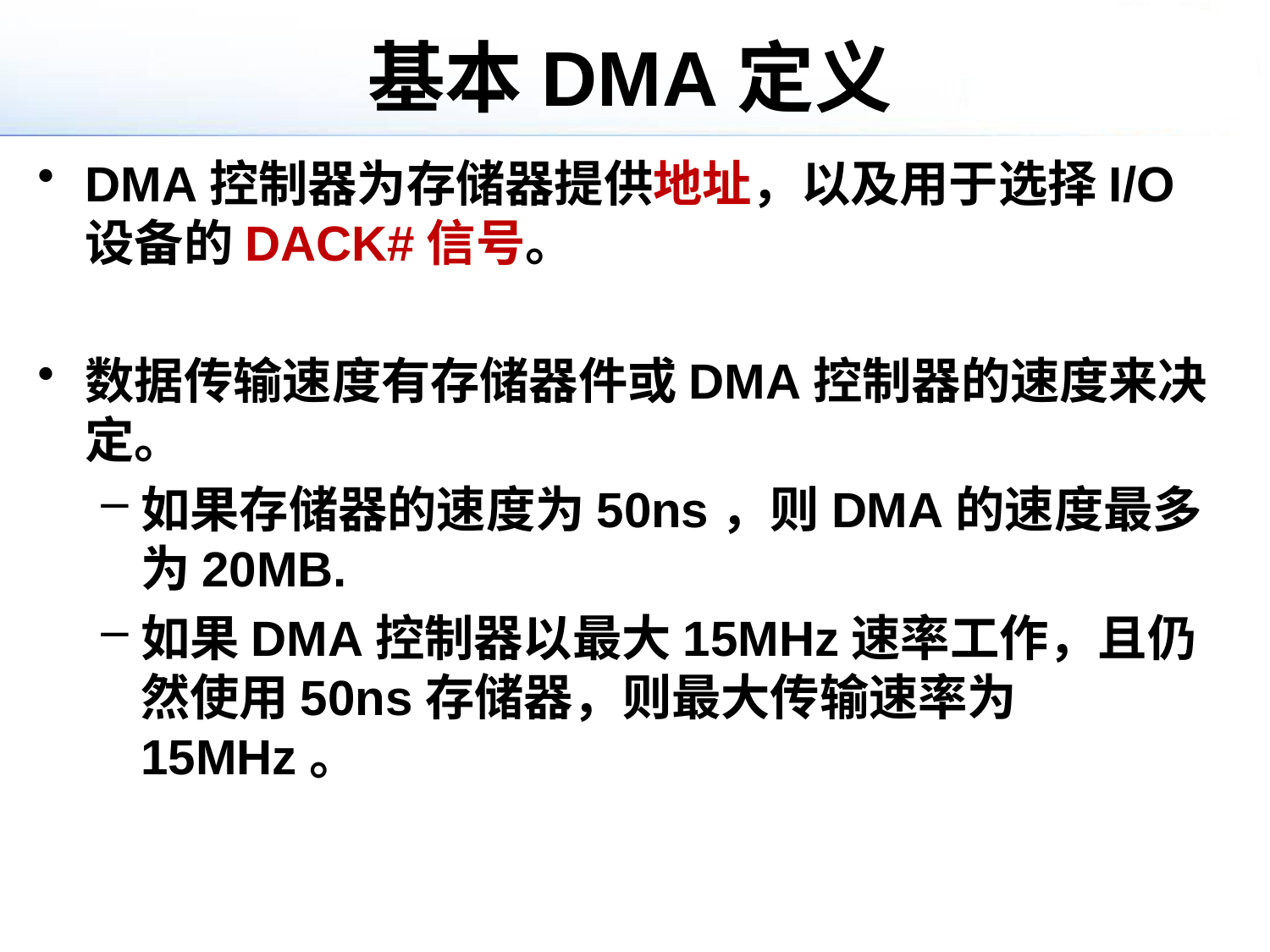

# 基本DMA定义
DMA控制器为存储器提供地址，以及用于选择I/O设备的DACK#信号。

数据传输速度有存储器件或DMA控制器的速度来决定。
如果存储器的速度为50ns，则DMA的速度最多为20MB.
如果DMA控制器以最大15MHz速率工作，且仍然使用50ns存储器，则最大传输速率为15MHz。